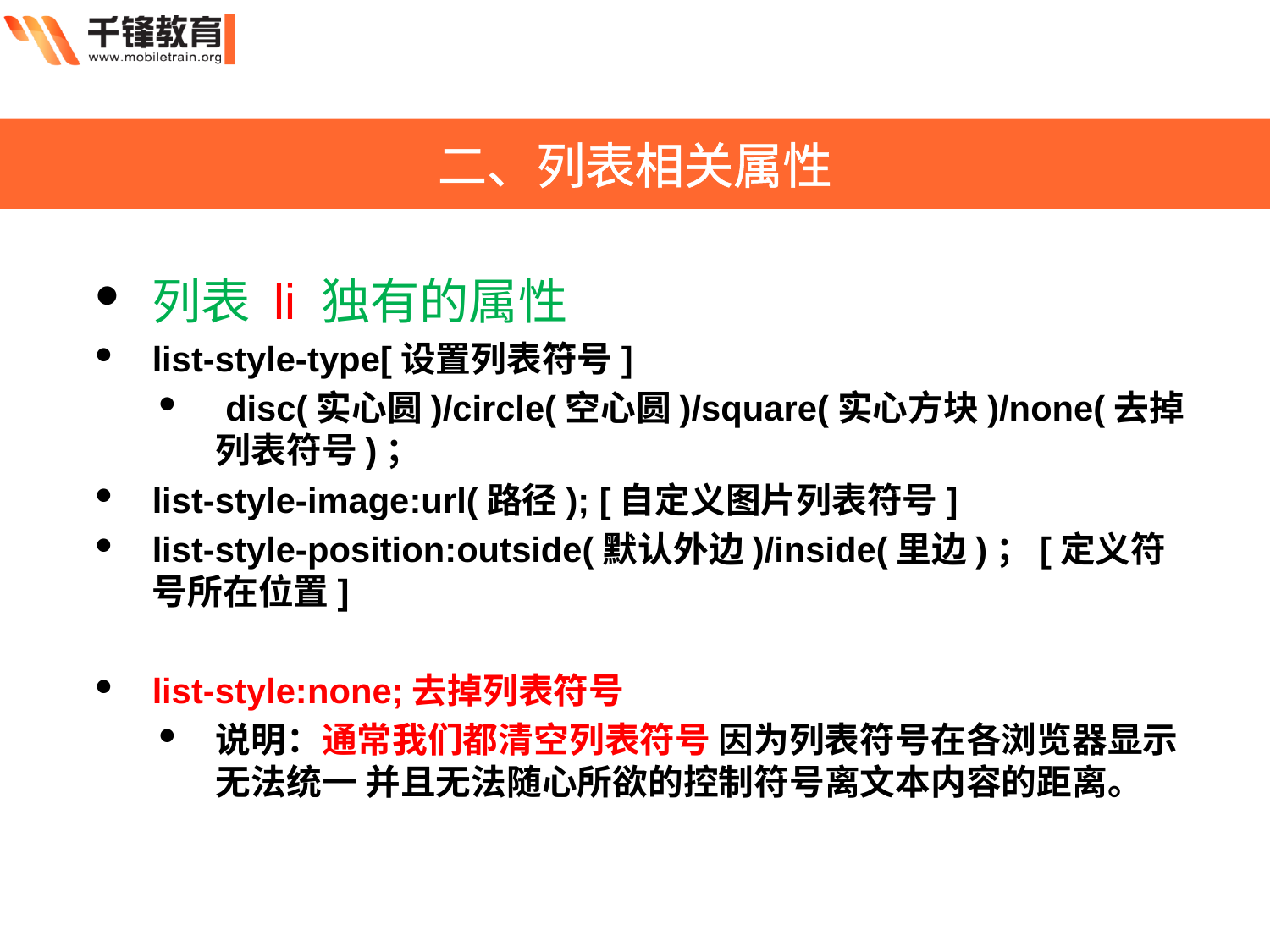

二、列表相关属性
列表 li 独有的属性
list-style-type[设置列表符号]
 disc(实心圆)/circle(空心圆)/square(实心方块)/none(去掉列表符号)；
list-style-image:url(路径); [自定义图片列表符号]
list-style-position:outside(默认外边)/inside(里边)；[定义符号所在位置]

list-style:none;去掉列表符号
说明：通常我们都清空列表符号 因为列表符号在各浏览器显示无法统一 并且无法随心所欲的控制符号离文本内容的距离。